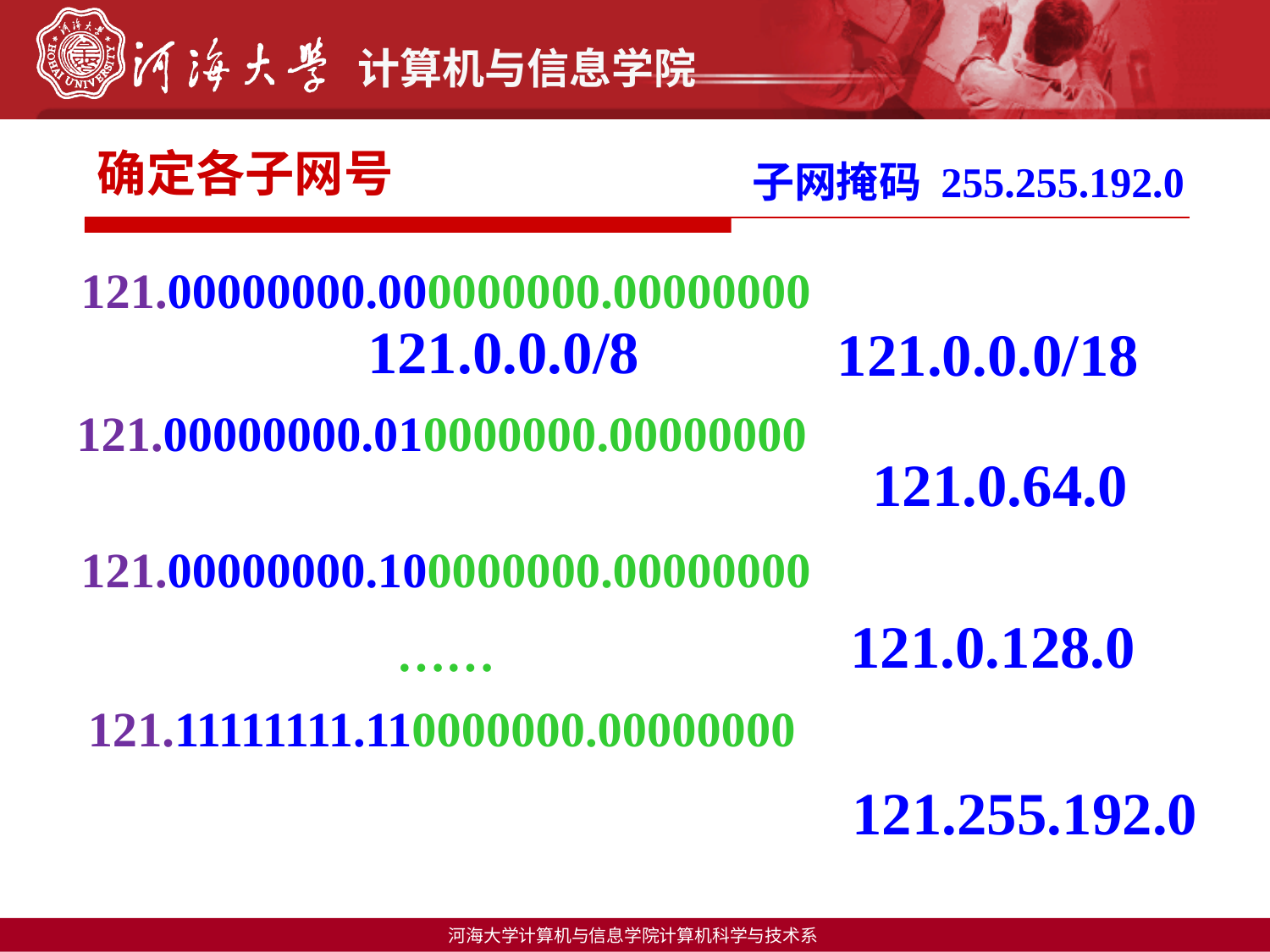

确定各子网号
子网掩码 255.255.192.0
121.00000000.000000000.00000000
121.0.0.0/8
121.0.0.0/18

121.00000000.010000000.00000000
121.0.64.0
121.00000000.100000000.00000000
……
121.0.128.0
121.11111111.110000000.00000000

121.255.192.0